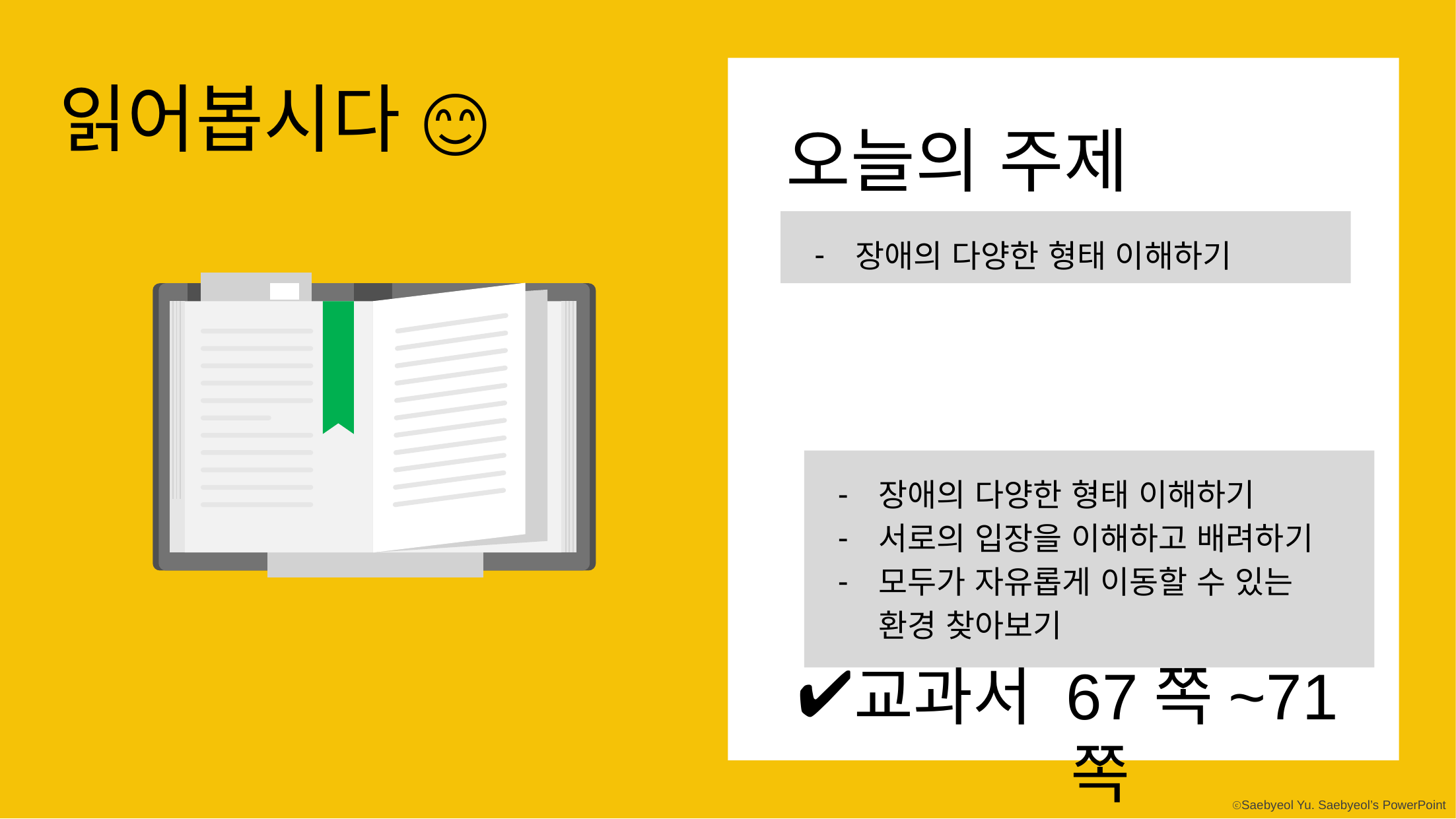

읽어봅시다 😊
오늘의 주제

장애의 다양한 형태 이해하기

장애의 다양한 형태 이해하기
서로의 입장을 이해하고 배려하기
모두가 자유롭게 이동할 수 있는 환경 찾아보기
교과서 67쪽~71쪽